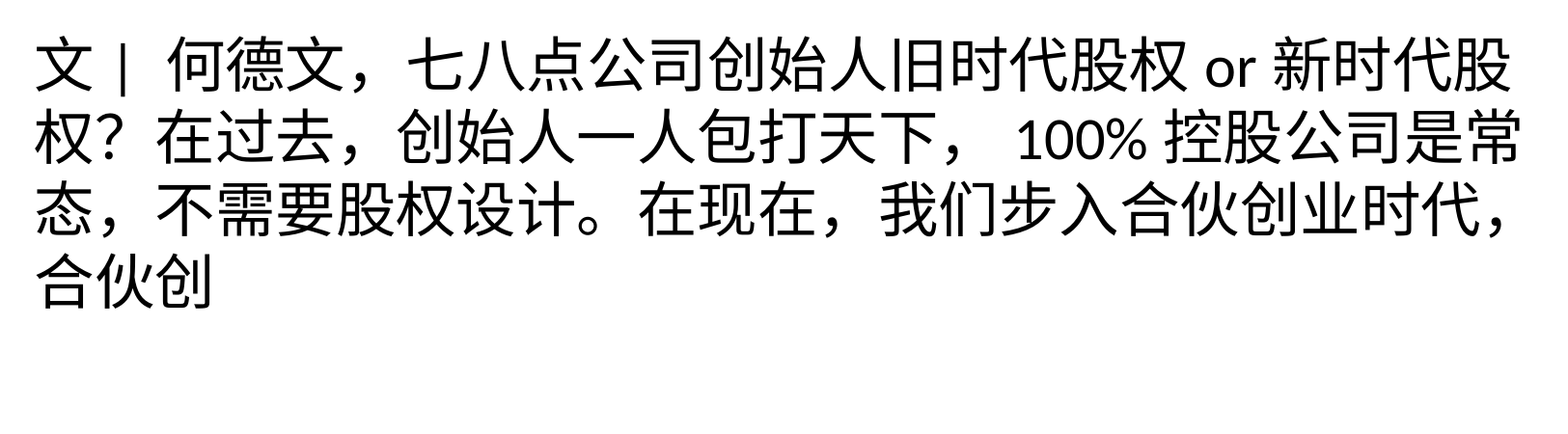

文| 何德文，七八点公司创始人旧时代股权or新时代股权？在过去，创始人一人包打天下，100%控股公司是常态，不需要股权设计。在现在，我们步入合伙创业时代，合伙创